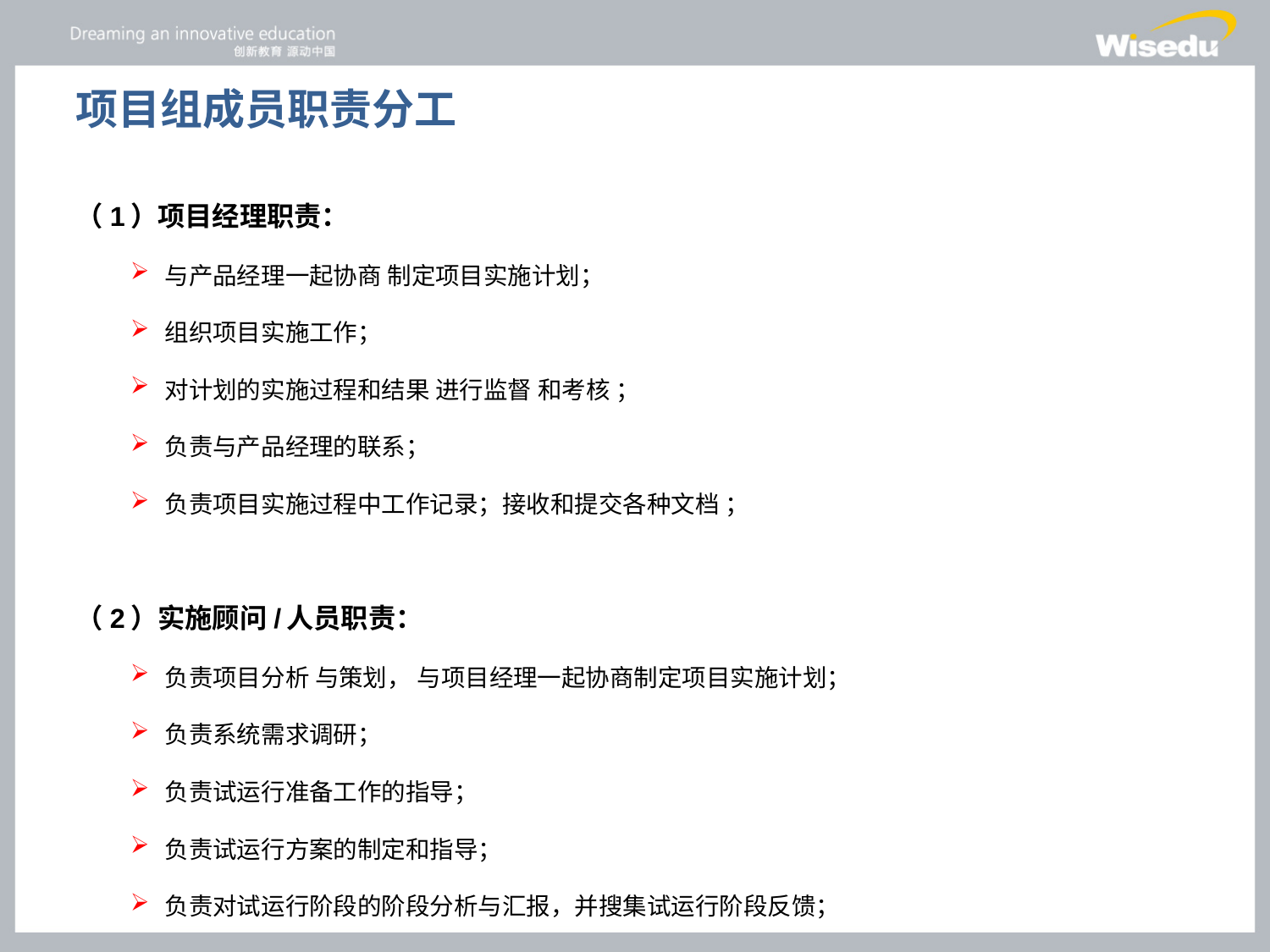

# 项目组成员职责分工
（1）项目经理职责：
与产品经理一起协商 制定项目实施计划；
组织项目实施工作；
对计划的实施过程和结果 进行监督 和考核 ；
负责与产品经理的联系；
负责项目实施过程中工作记录；接收和提交各种文档 ；

（2）实施顾问/人员职责：
负责项目分析 与策划， 与项目经理一起协商制定项目实施计划；
负责系统需求调研；
负责试运行准备工作的指导；
负责试运行方案的制定和指导；
负责对试运行阶段的阶段分析与汇报，并搜集试运行阶段反馈；